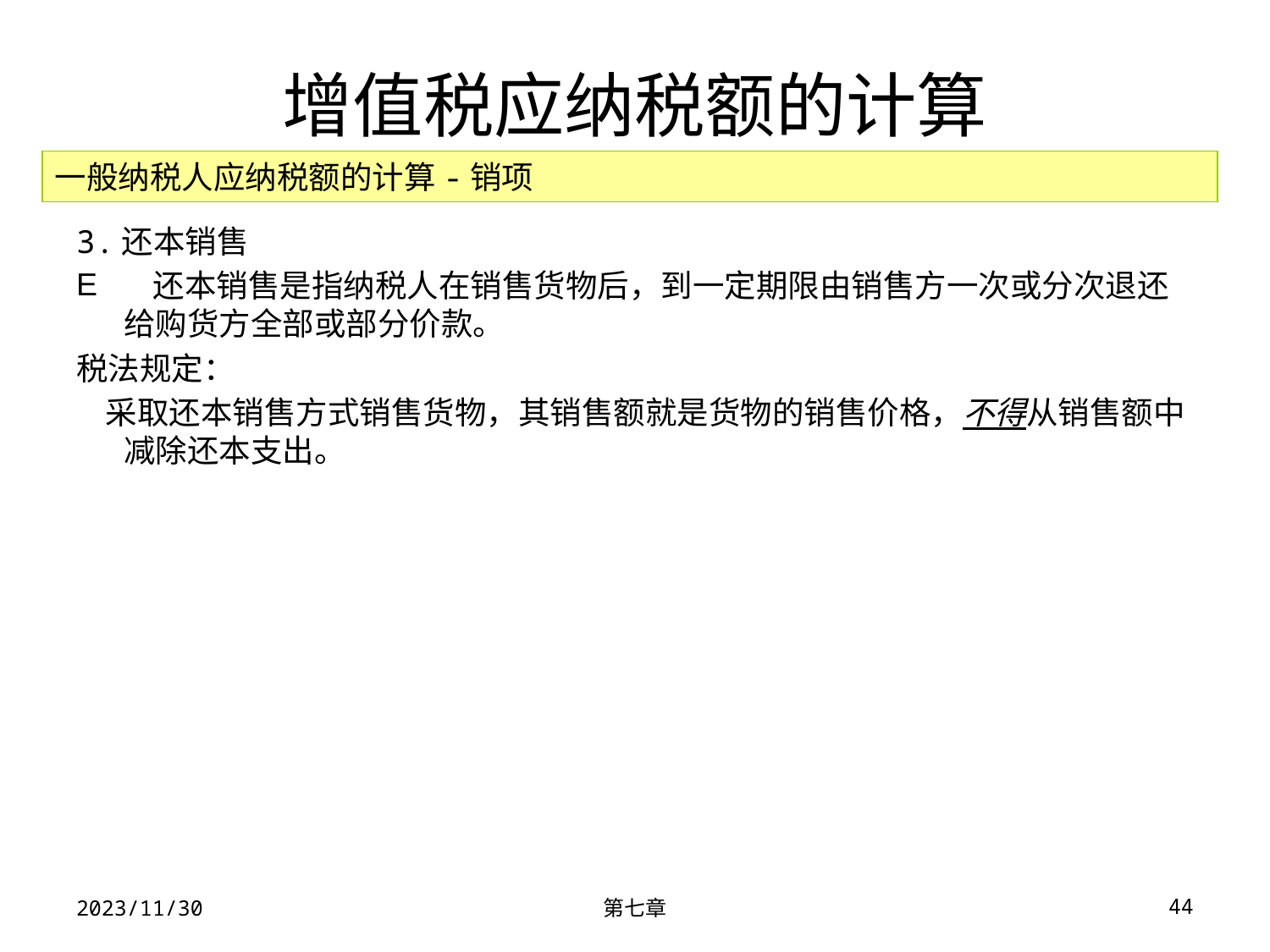

# 增值税应纳税额的计算
一般纳税人应纳税额的计算-销项
3.还本销售
   还本销售是指纳税人在销售货物后，到一定期限由销售方一次或分次退还给购货方全部或部分价款。
税法规定：
   采取还本销售方式销售货物，其销售额就是货物的销售价格，不得从销售额中减除还本支出。
2023/11/30
第七章
44